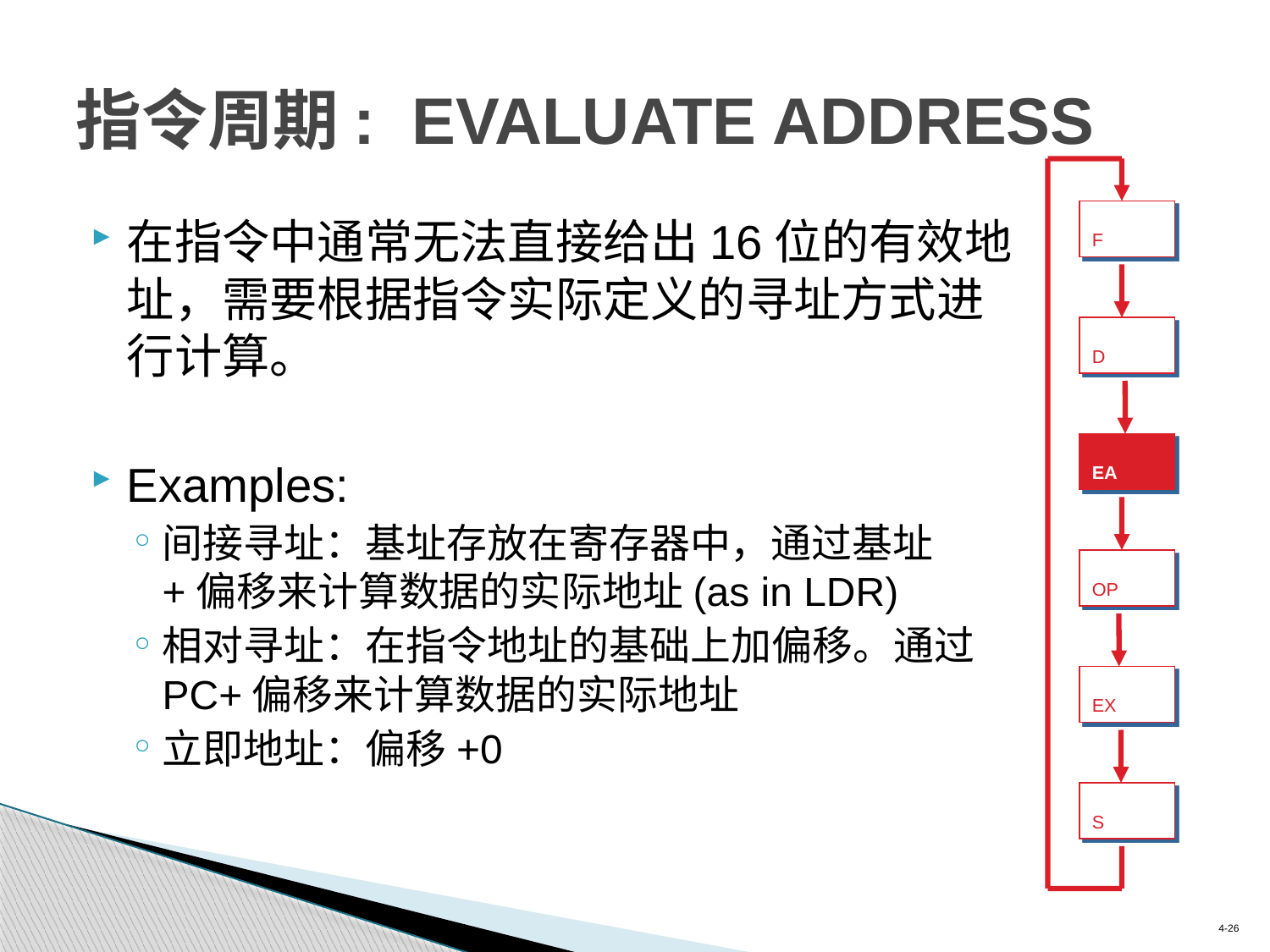

# 指令周期:  EVALUATE ADDRESS

F
在指令中通常无法直接给出16位的有效地址，需要根据指令实际定义的寻址方式进行计算。

Examples:
间接寻址：基址存放在寄存器中，通过基址+偏移来计算数据的实际地址(as in LDR)
相对寻址：在指令地址的基础上加偏移。通过PC+偏移来计算数据的实际地址
立即地址：偏移+0

D

EA

OP

EX

S

4-26